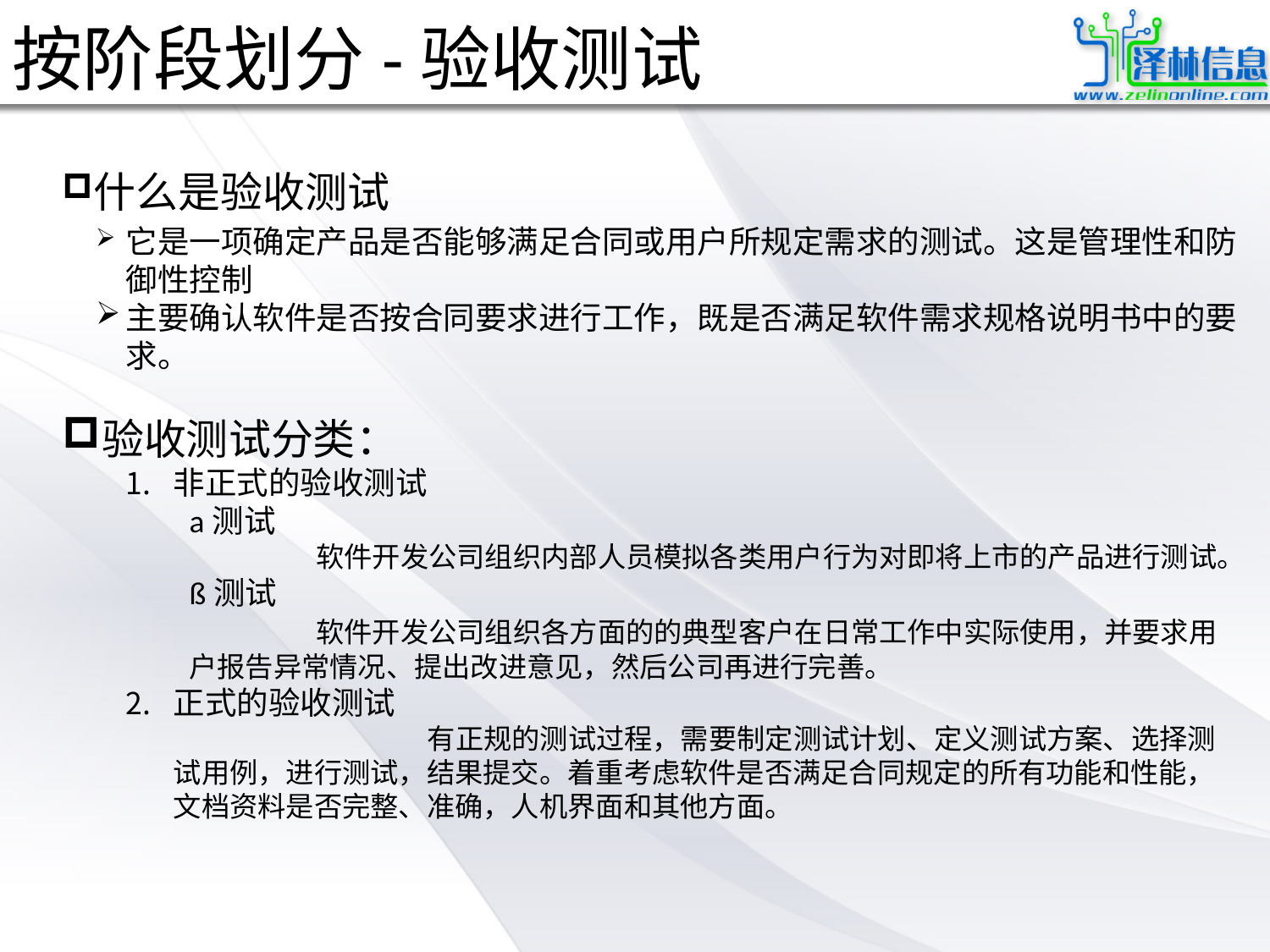

# 按阶段划分-验收测试
什么是验收测试
它是一项确定产品是否能够满足合同或用户所规定需求的测试。这是管理性和防御性控制
主要确认软件是否按合同要求进行工作，既是否满足软件需求规格说明书中的要求。

验收测试分类：
非正式的验收测试
а测试
	软件开发公司组织内部人员模拟各类用户行为对即将上市的产品进行测试。
ß测试
 	软件开发公司组织各方面的的典型客户在日常工作中实际使用，并要求用户报告异常情况、提出改进意见，然后公司再进行完善。
正式的验收测试
			有正规的测试过程，需要制定测试计划、定义测试方案、选择测试用例，进行测试，结果提交。着重考虑软件是否满足合同规定的所有功能和性能，文档资料是否完整、准确，人机界面和其他方面。